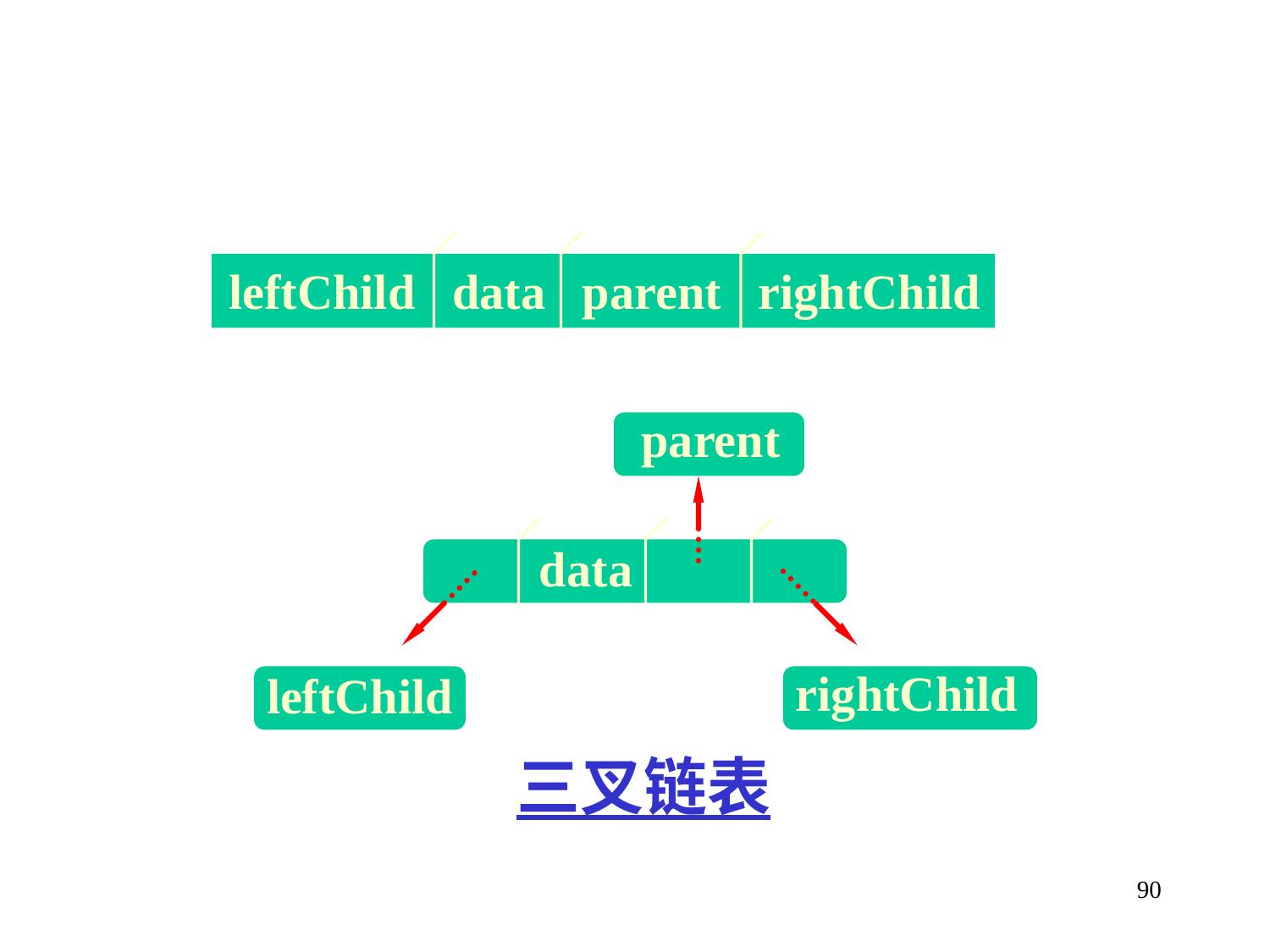

leftChild   data   parent   rightChild

parent

data

rightChild
leftChild

三叉链表
90